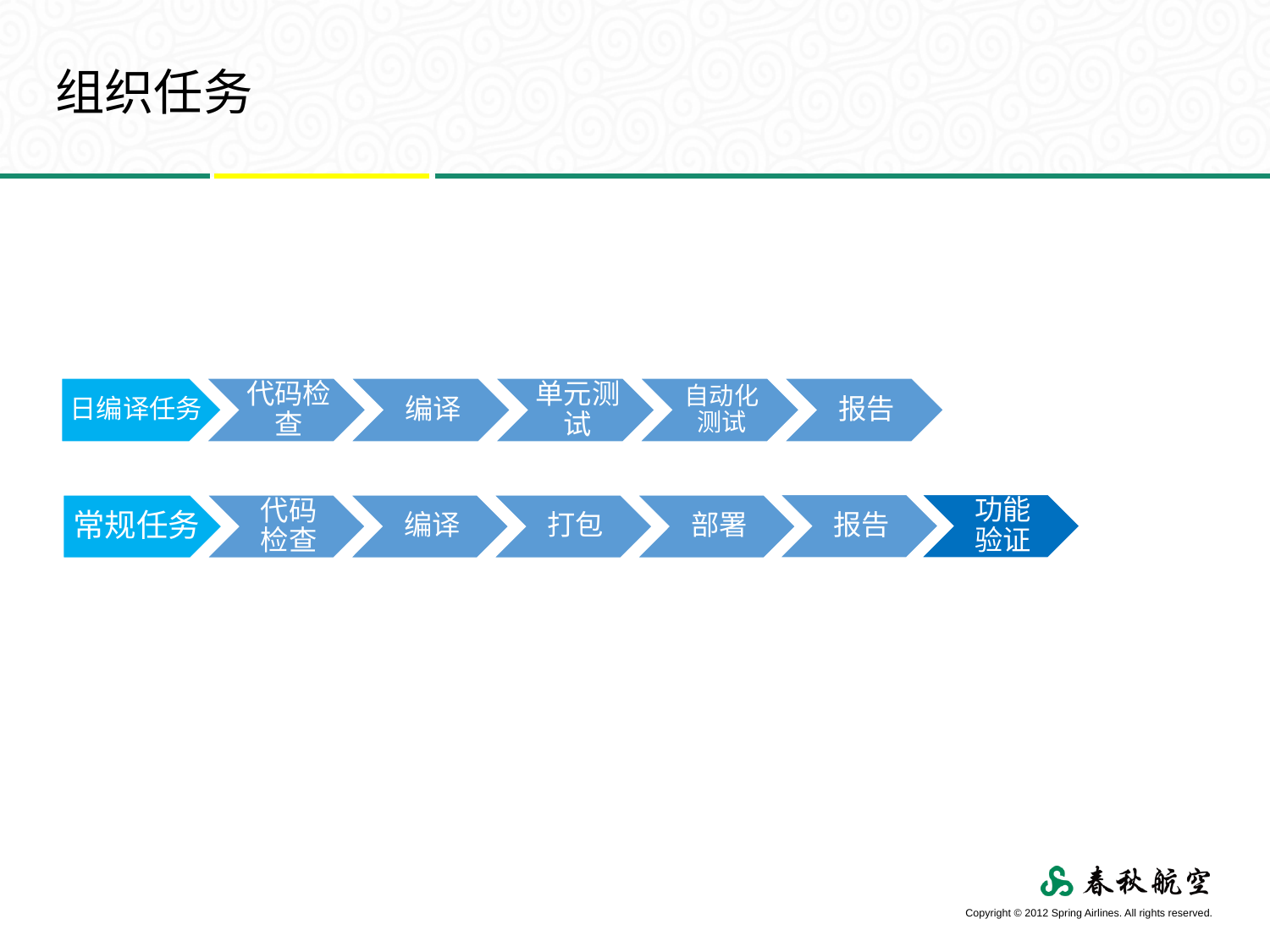

组织任务

日编译任务
代码检查
编译
单元测试
自动化测试
报告
常规任务
代码检查
编译
打包
部署
功能验证
报告